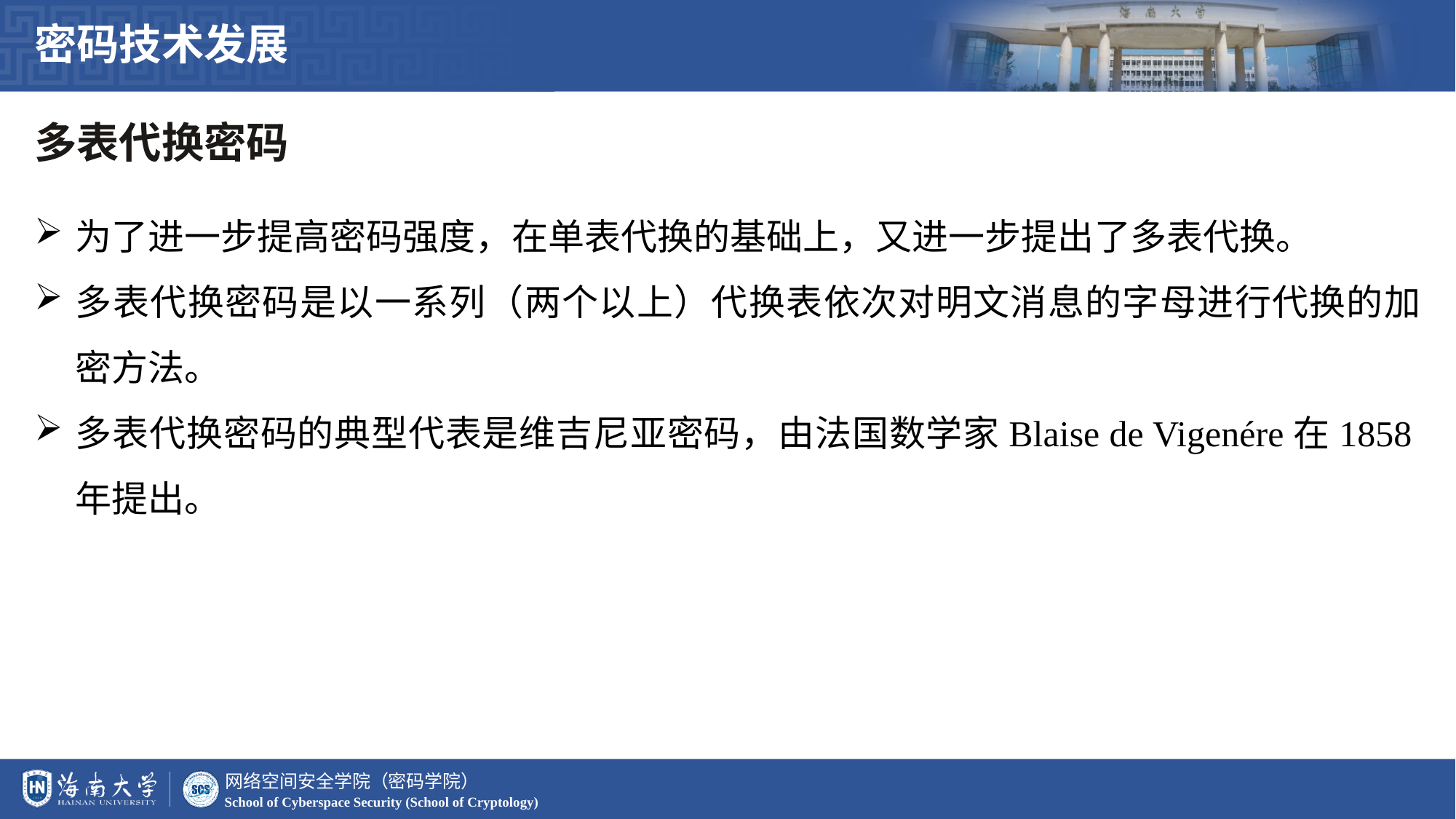

密码技术发展
多表代换密码
为了进一步提高密码强度，在单表代换的基础上，又进一步提出了多表代换。
多表代换密码是以一系列（两个以上）代换表依次对明文消息的字母进行代换的加密方法。
多表代换密码的典型代表是维吉尼亚密码，由法国数学家Blaise de Vigenére在1858年提出。
42